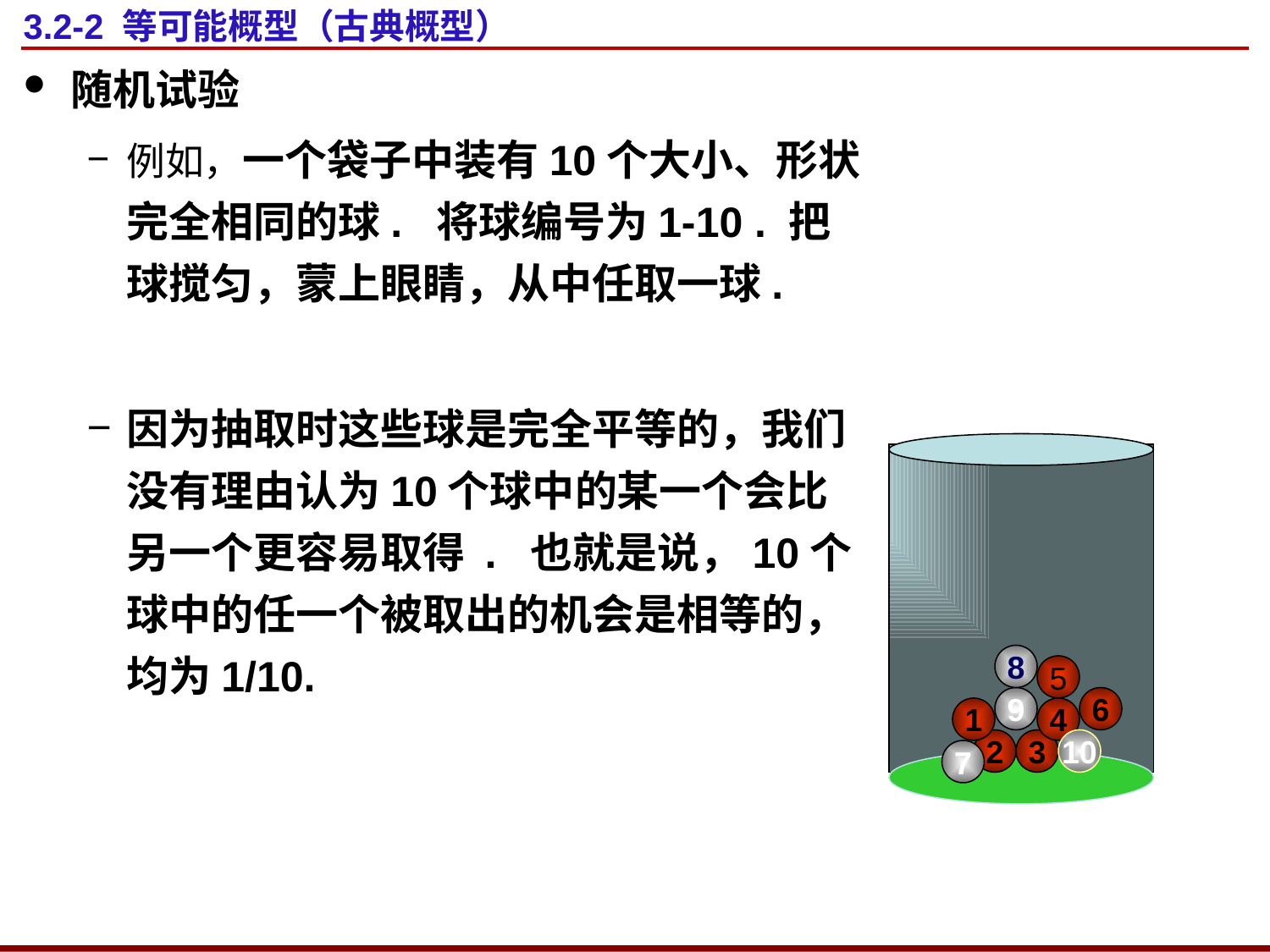

# 3.2-2 等可能概型（古典概型）
随机试验
例如，一个袋子中装有10个大小、形状完全相同的球.  将球编号为1-10 . 把球搅匀，蒙上眼睛，从中任取一球.

因为抽取时这些球是完全平等的，我们没有理由认为10个球中的某一个会比另一个更容易取得 .  也就是说，10个球中的任一个被取出的机会是相等的，均为1/10.

8
5
9
6
1
4
2
3
10
7